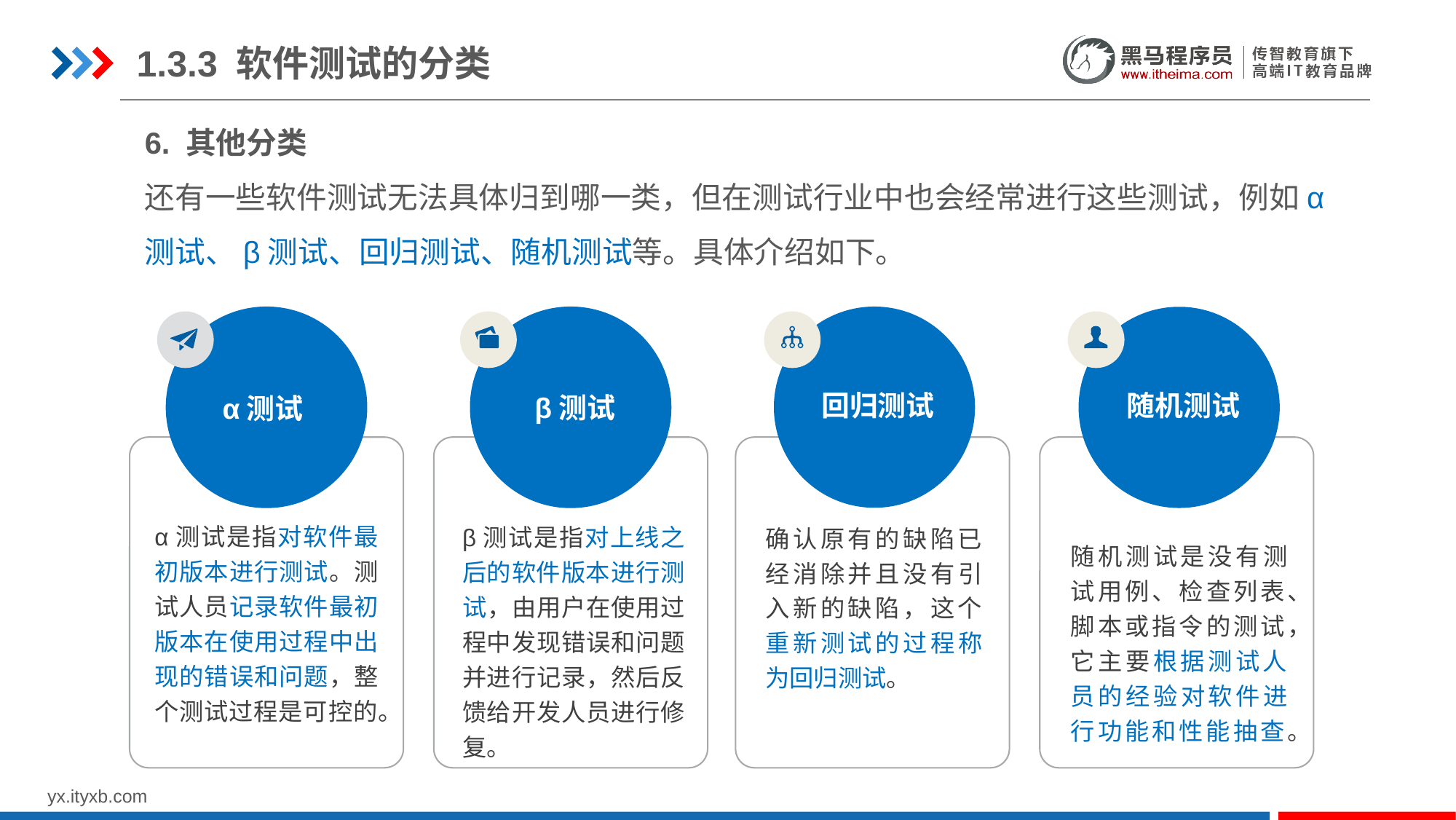

1.3.3 软件测试的分类
6. 其他分类
还有一些软件测试无法具体归到哪一类，但在测试行业中也会经常进行这些测试，例如α测试、β测试、回归测试、随机测试等。具体介绍如下。

α测试
β测试
回归测试
随机测试

确认原有的缺陷已经消除并且没有引入新的缺陷，这个重新测试的过程称为回归测试。
α测试是指对软件最初版本进行测试。测试人员记录软件最初版本在使用过程中出现的错误和问题，整个测试过程是可控的。
β测试是指对上线之后的软件版本进行测试，由用户在使用过程中发现错误和问题并进行记录，然后反馈给开发人员进行修复。
随机测试是没有测试用例、检查列表、脚本或指令的测试，它主要根据测试人员的经验对软件进行功能和性能抽查。